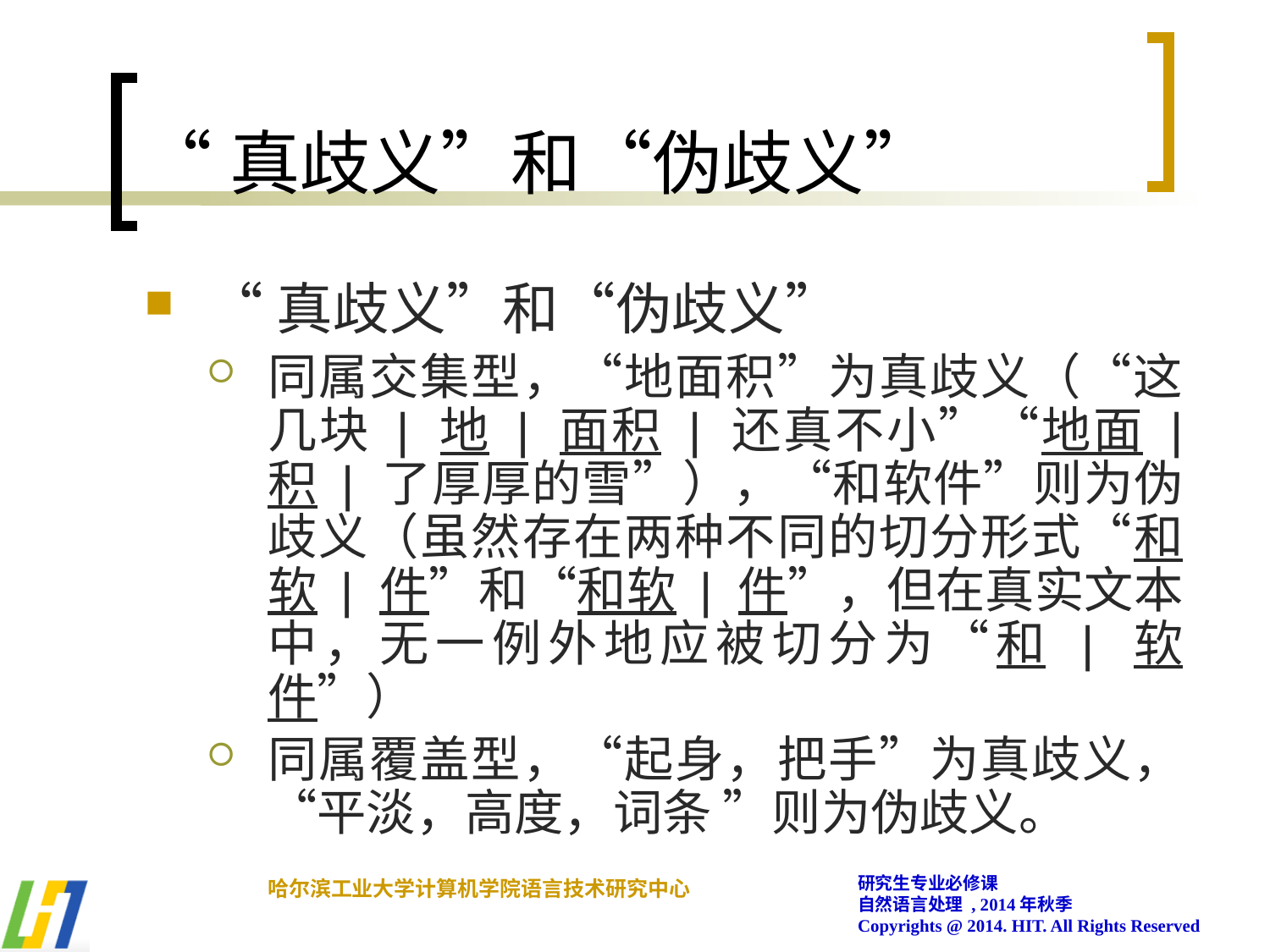

# “真歧义”和“伪歧义”
“真歧义”和“伪歧义”
同属交集型，“地面积”为真歧义（“这几块 | 地 | 面积 | 还真不小”“地面 | 积 | 了厚厚的雪”），“和软件”则为伪歧义（虽然存在两种不同的切分形式“和软 | 件”和“和软 | 件”，但在真实文本中，无一例外地应被切分为“和 | 软件”）
同属覆盖型，“起身，把手”为真歧义，“平淡，高度，词条 ”则为伪歧义。

研究生专业必修课
自然语言处理 , 2014年秋季
Copyrights @ 2014. HIT. All Rights Reserved
哈尔滨工业大学计算机学院语言技术研究中心